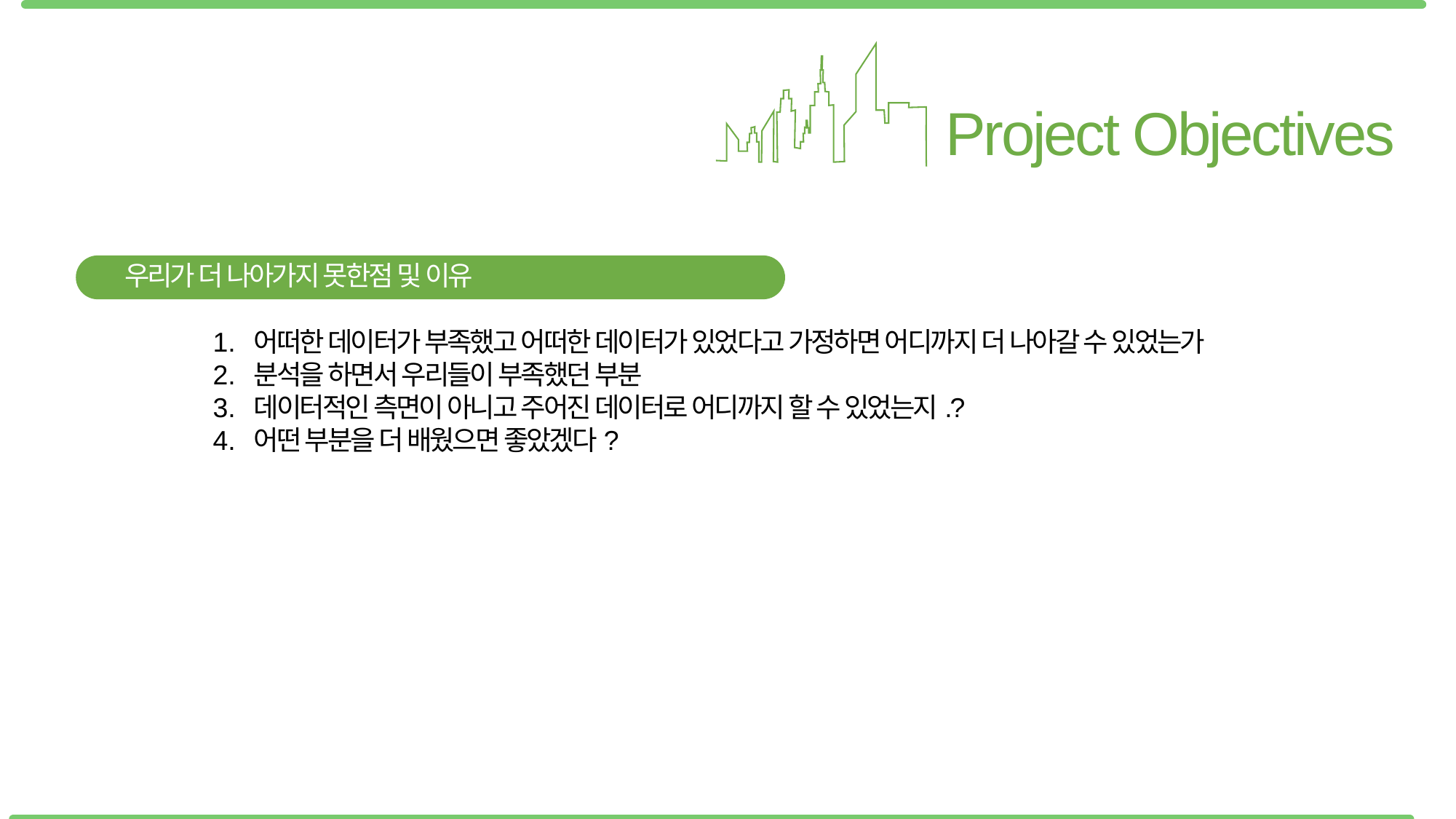

Project Objectives
우리가 더 나아가지 못한점 및 이유

어떠한 데이터가 부족했고 어떠한 데이터가 있었다고 가정하면 어디까지 더 나아갈 수 있었는가
분석을 하면서 우리들이 부족했던 부분
데이터적인 측면이 아니고 주어진 데이터로 어디까지 할 수 있었는지.?
어떤 부분을 더 배웠으면 좋았겠다?